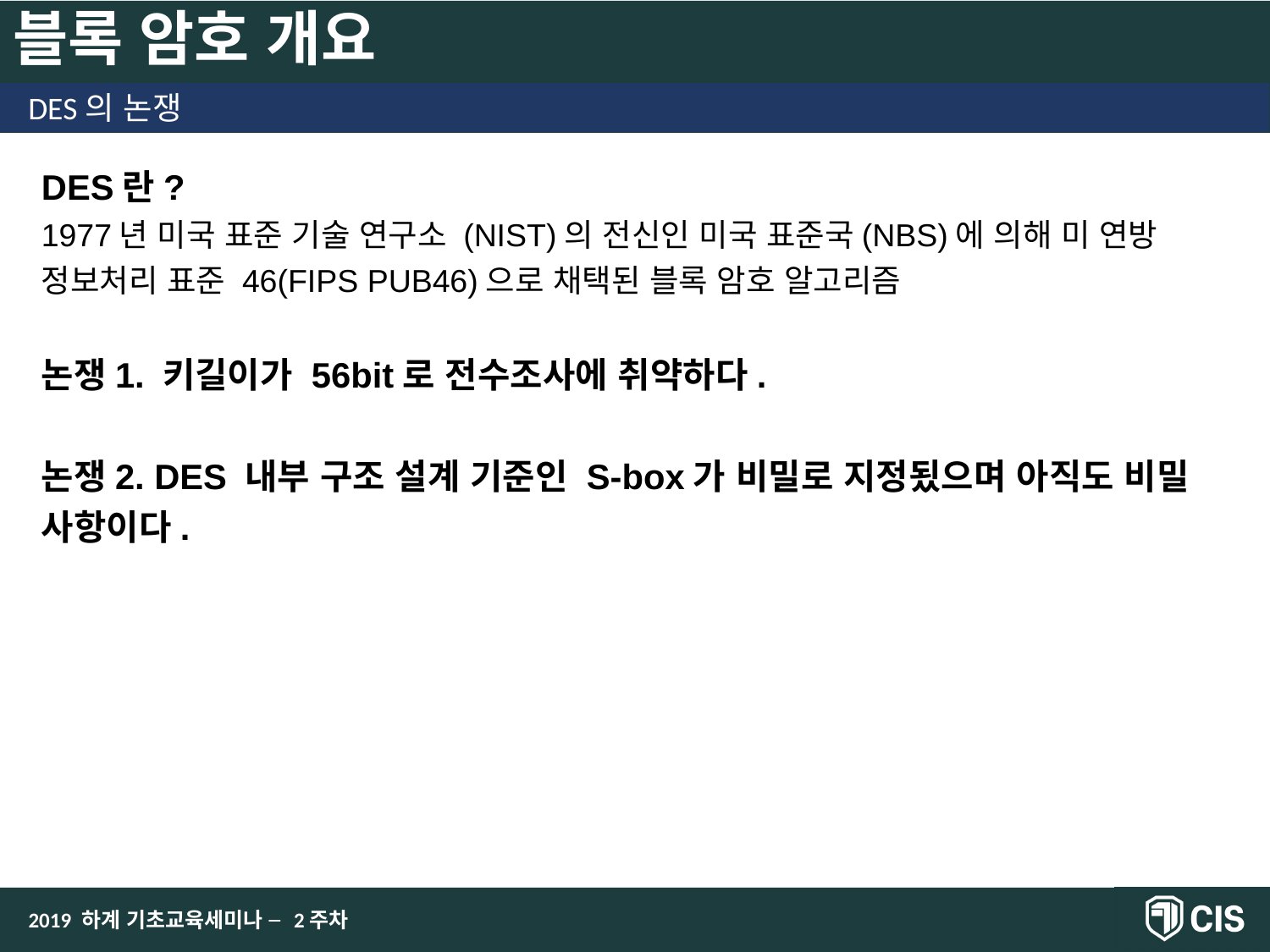

블록 암호 개요

DES의 논쟁
DES란?
1977년 미국 표준 기술 연구소 (NIST)의 전신인 미국 표준국(NBS)에 의해 미 연방 정보처리 표준 46(FIPS PUB46)으로 채택된 블록 암호 알고리즘

논쟁1. 키길이가 56bit로 전수조사에 취약하다.

논쟁2. DES 내부 구조 설계 기준인 S-box가 비밀로 지정됬으며 아직도 비밀 사항이다.
2019 하계 기초교육세미나 – 2주차